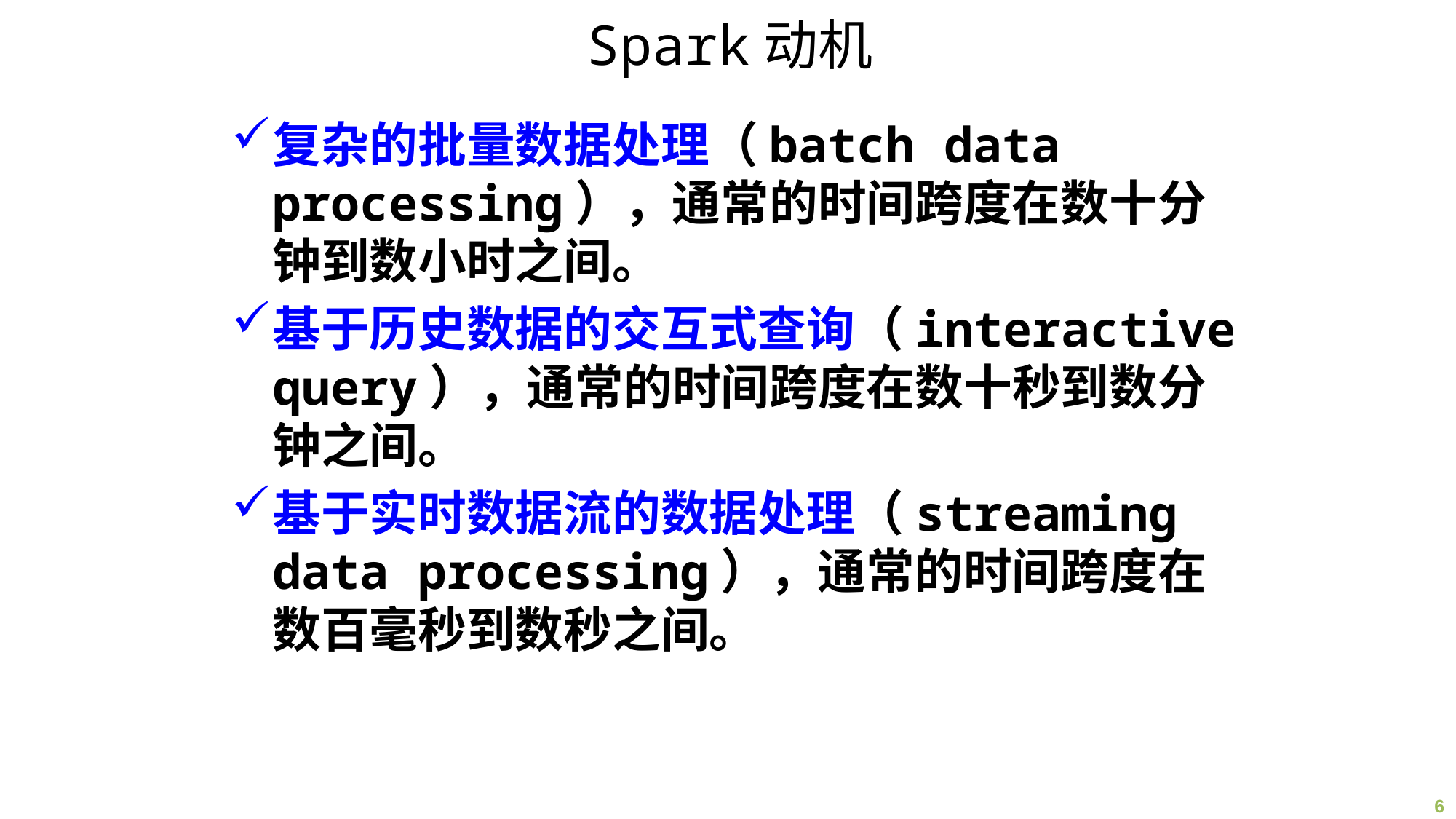

# Spark动机
复杂的批量数据处理（batch data processing），通常的时间跨度在数十分钟到数小时之间。
基于历史数据的交互式查询（interactive query），通常的时间跨度在数十秒到数分钟之间。
基于实时数据流的数据处理（streaming data processing），通常的时间跨度在数百毫秒到数秒之间。